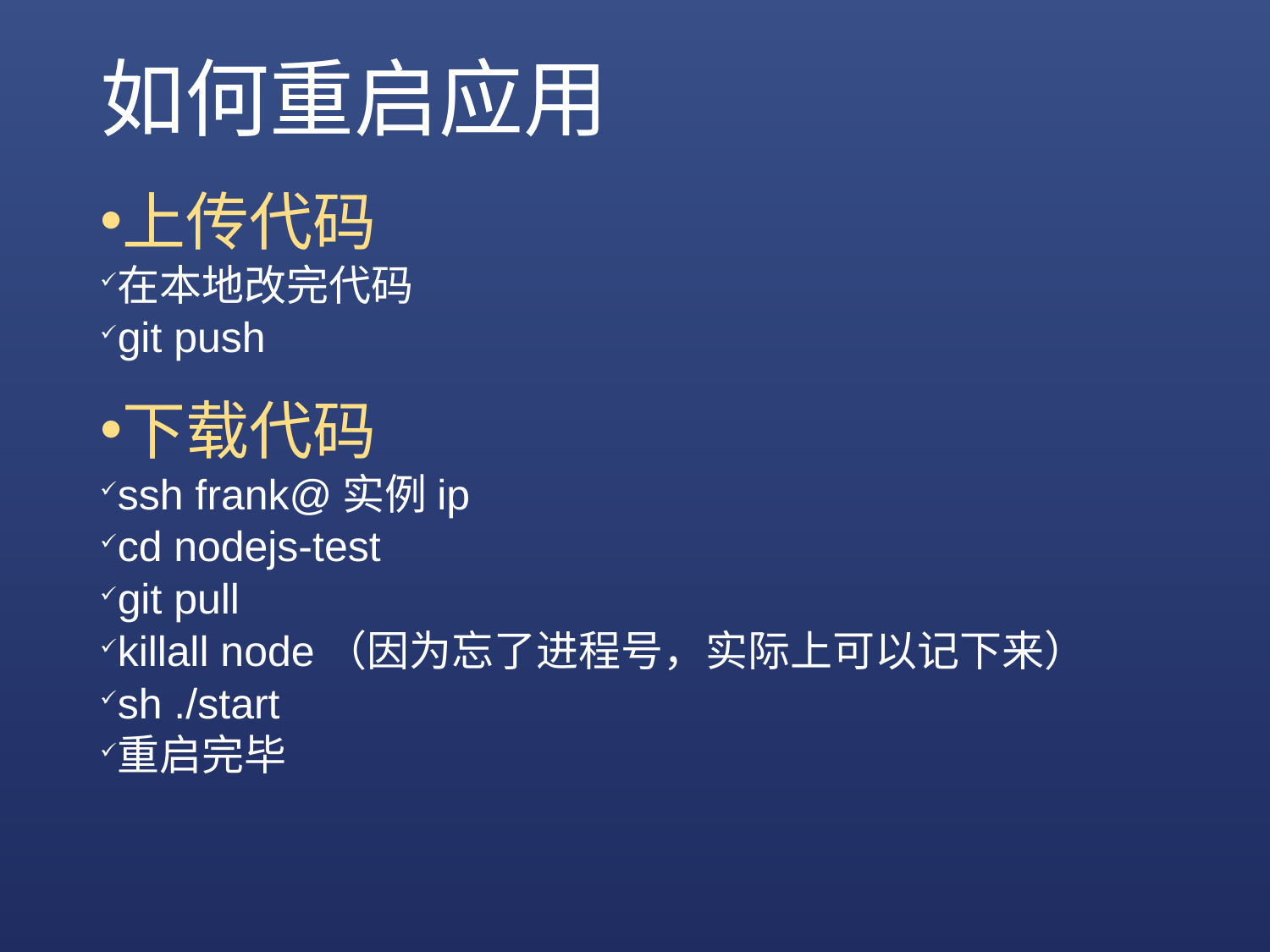

# 如何重启应用
上传代码
在本地改完代码
git push
下载代码
ssh frank@实例ip
cd nodejs-test
git pull
killall node（因为忘了进程号，实际上可以记下来）
sh ./start
重启完毕